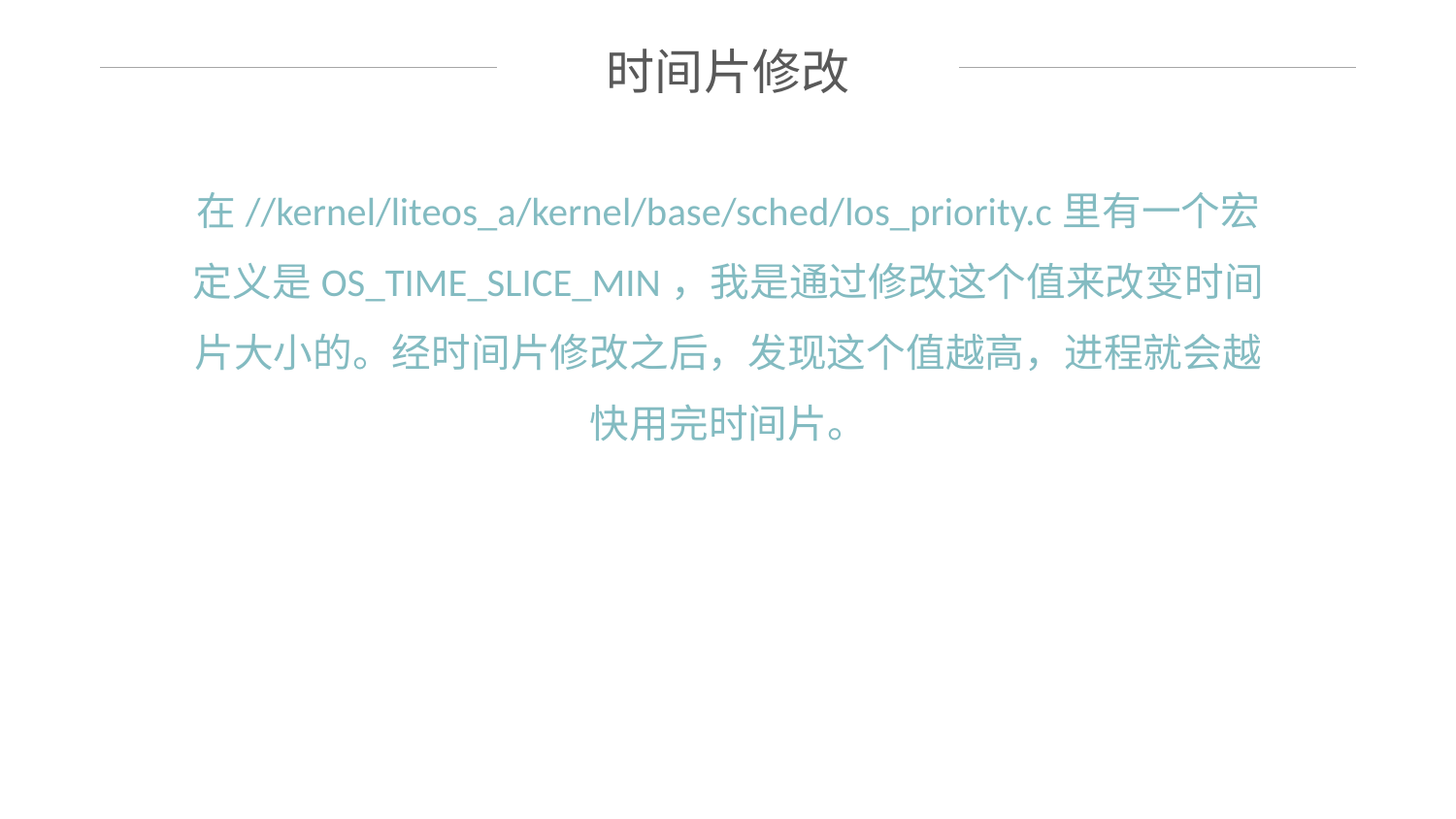

时间片修改
在//kernel/liteos_a/kernel/base/sched/los_priority.c里有一个宏定义是OS_TIME_SLICE_MIN，我是通过修改这个值来改变时间片大小的。经时间片修改之后，发现这个值越高，进程就会越快用完时间片。